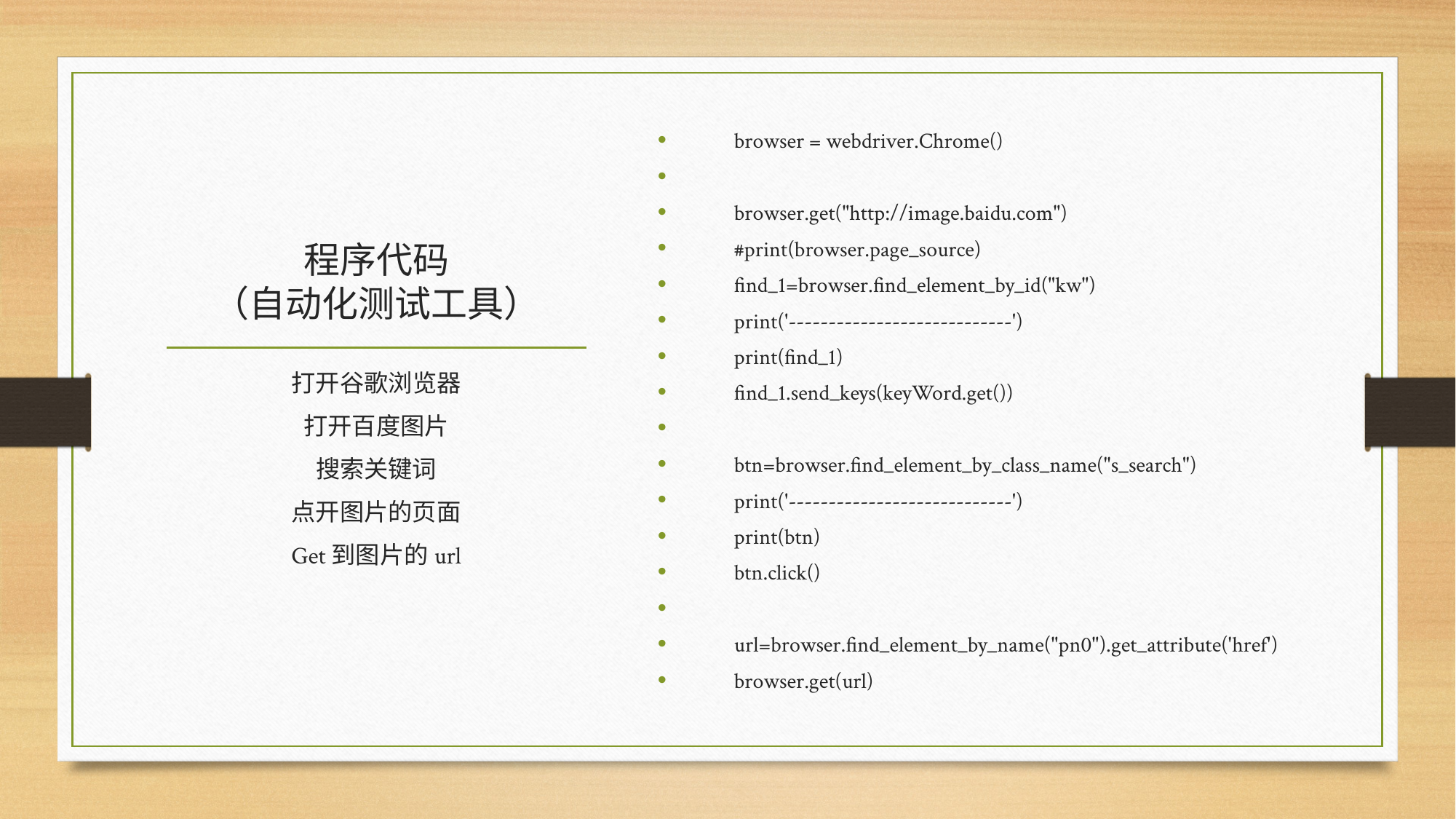

browser = webdriver.Chrome()

        browser.get("http://image.baidu.com")
        #print(browser.page_source)
        find_1=browser.find_element_by_id("kw")
        print('----------------------------')
        print(find_1)
        find_1.send_keys(keyWord.get())

        btn=browser.find_element_by_class_name("s_search")
        print('----------------------------')
        print(btn)
        btn.click()

        url=browser.find_element_by_name("pn0").get_attribute('href')
        browser.get(url)
# 程序代码 （自动化测试工具）
打开谷歌浏览器
打开百度图片
搜索关键词
点开图片的页面
Get到图片的url